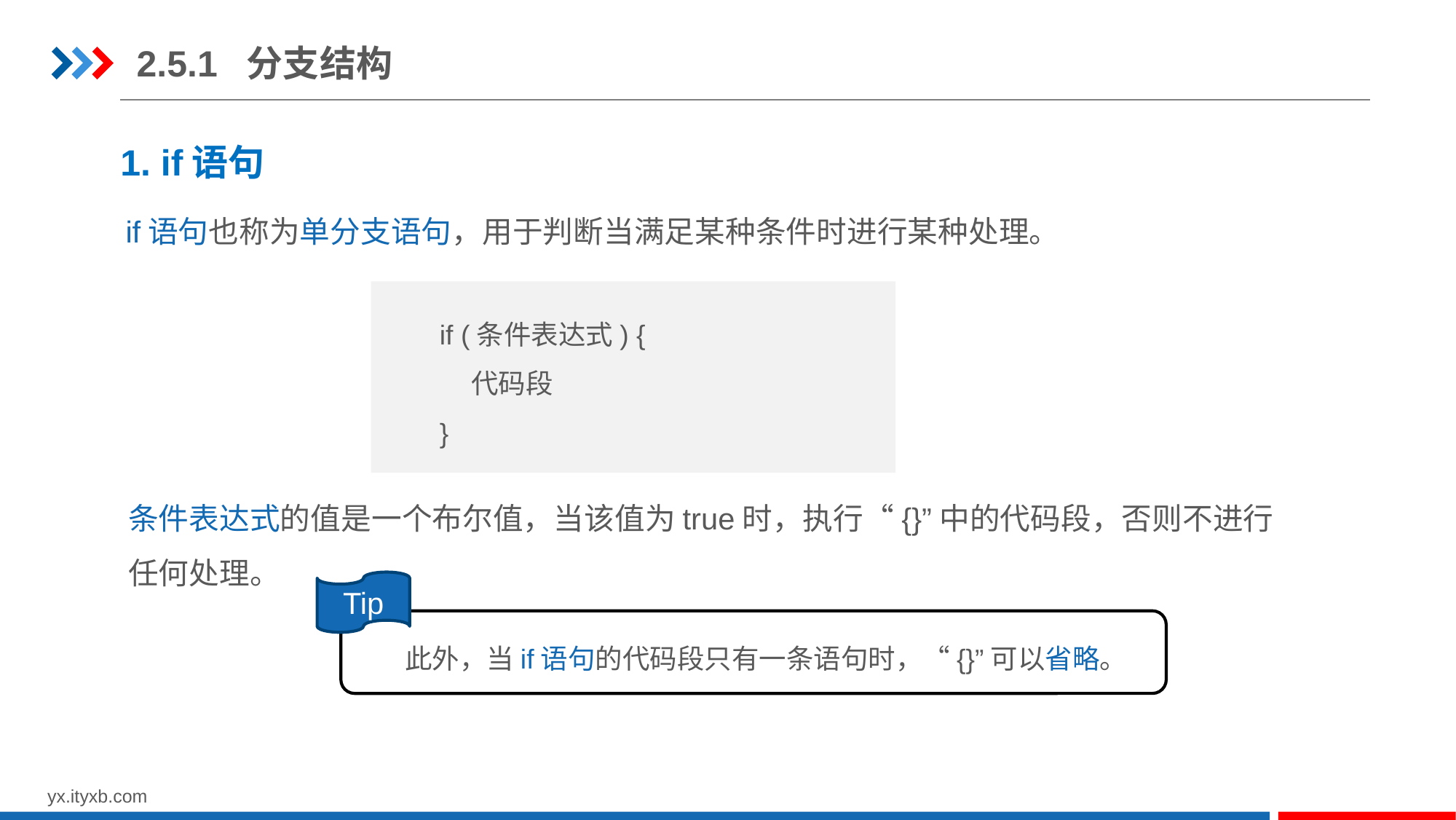

2.5.1  分支结构
1. if语句
if语句也称为单分支语句，用于判断当满足某种条件时进行某种处理。

if (条件表达式) {
    代码段
}
条件表达式的值是一个布尔值，当该值为true时，执行“{}”中的代码段，否则不进行任何处理。
Tip

此外，当if语句的代码段只有一条语句时，“{}”可以省略。